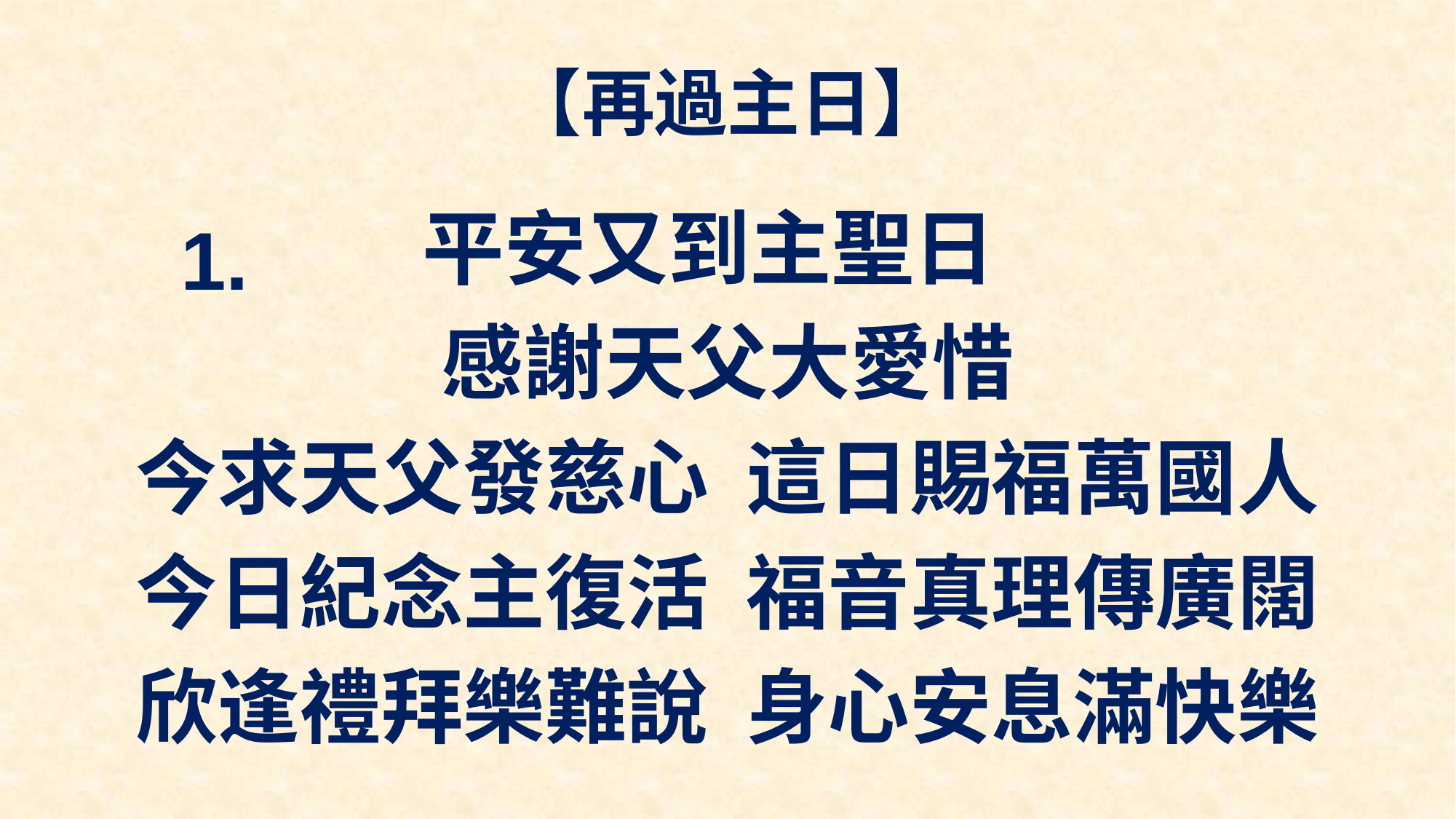

# 【再過主日】
平安又到主聖日
感謝天父大愛惜
今求天父發慈心  這日賜福萬國人
今日紀念主復活  福音真理傳廣闊
欣逢禮拜樂難說  身心安息滿快樂
1.